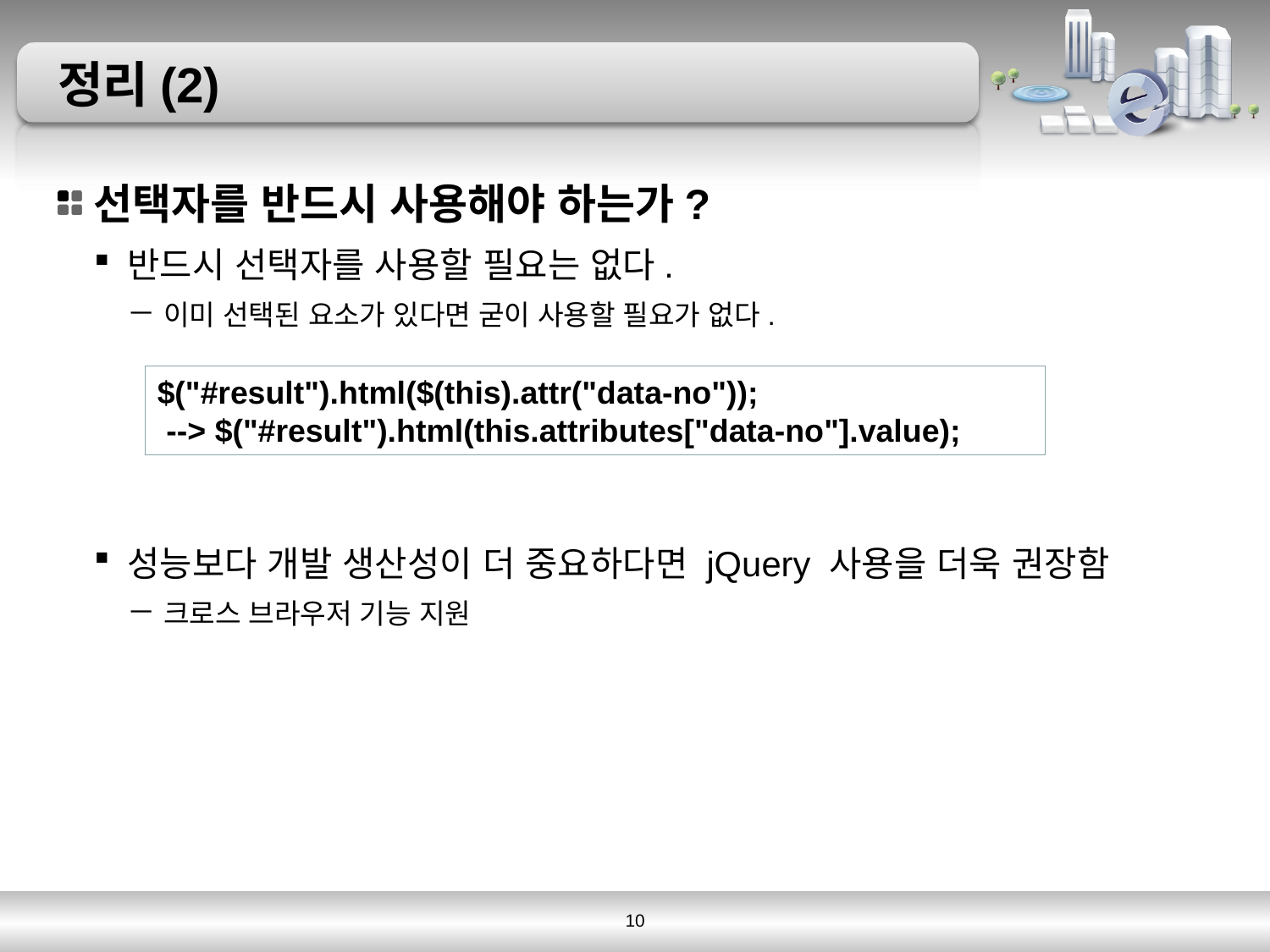

# 정리(2)
선택자를 반드시 사용해야 하는가?
반드시 선택자를 사용할 필요는 없다.
이미 선택된 요소가 있다면 굳이 사용할 필요가 없다.

성능보다 개발 생산성이 더 중요하다면 jQuery 사용을 더욱 권장함
크로스 브라우저 기능 지원

$("#result").html($(this).attr("data-no"));
 --> $("#result").html(this.attributes["data-no"].value);